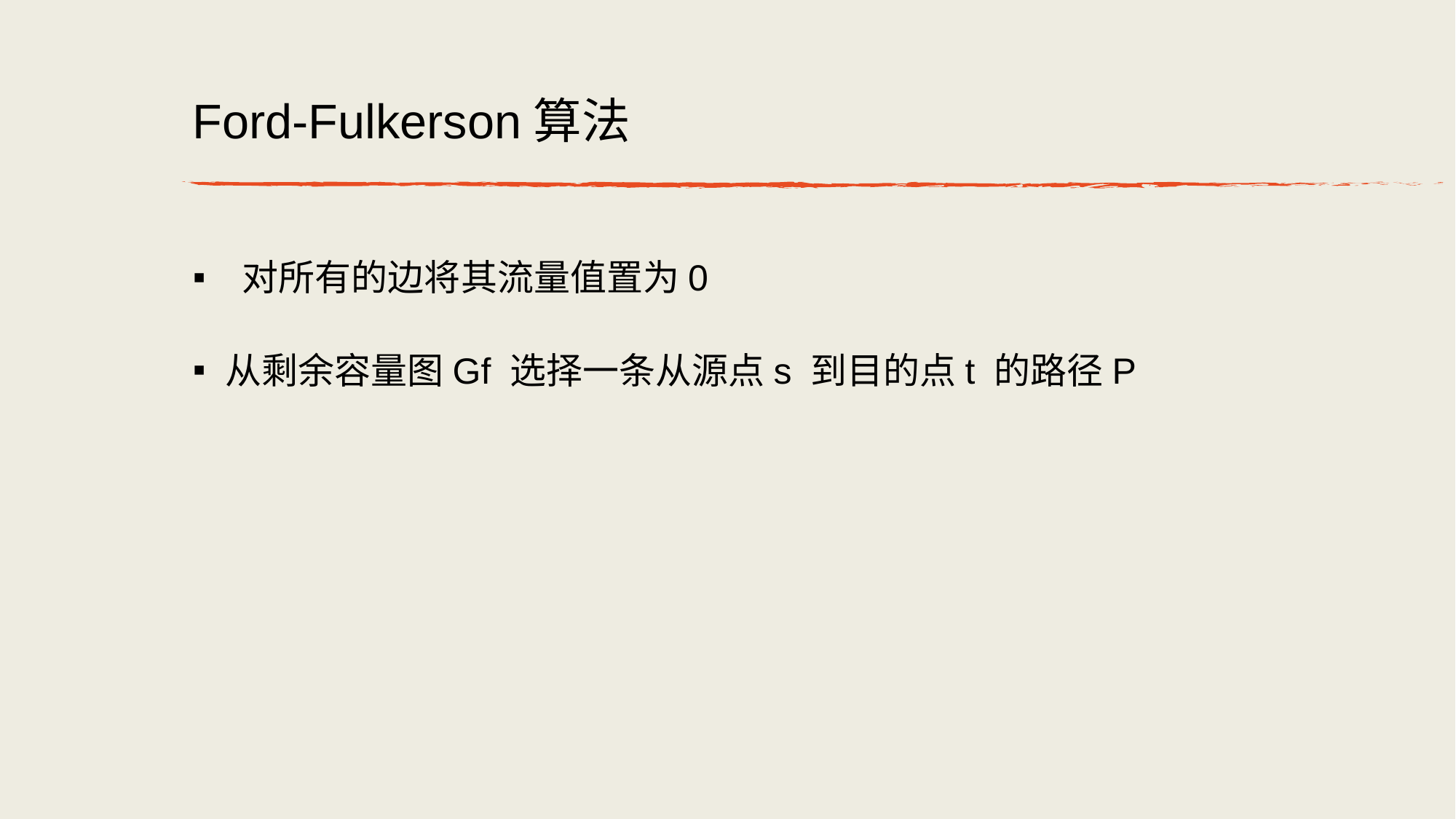

# Ford-Fulkerson算法
 对所有的边将其流量值置为0
从剩余容量图Gf 选择⼀条从源点s 到⽬的点t 的路径P